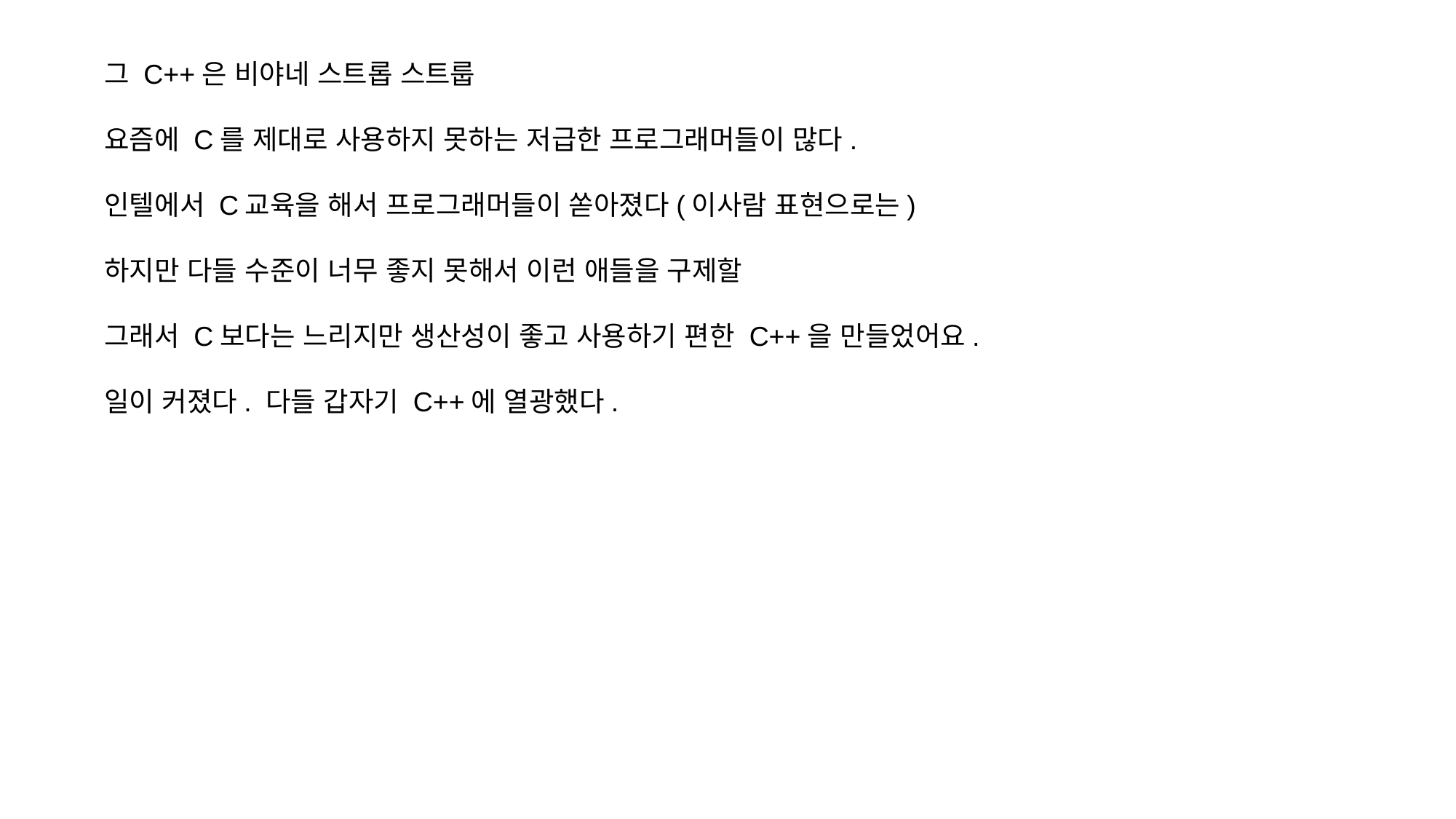

그 C++은 비야네 스트롭 스트룹

요즘에 C를 제대로 사용하지 못하는 저급한 프로그래머들이 많다.

인텔에서 C교육을 해서 프로그래머들이 쏟아졌다(이사람 표현으로는)

하지만 다들 수준이 너무 좋지 못해서 이런 애들을 구제할

그래서 C보다는 느리지만 생산성이 좋고 사용하기 편한 C++을 만들었어요.

일이 커졌다. 다들 갑자기 C++에 열광했다.